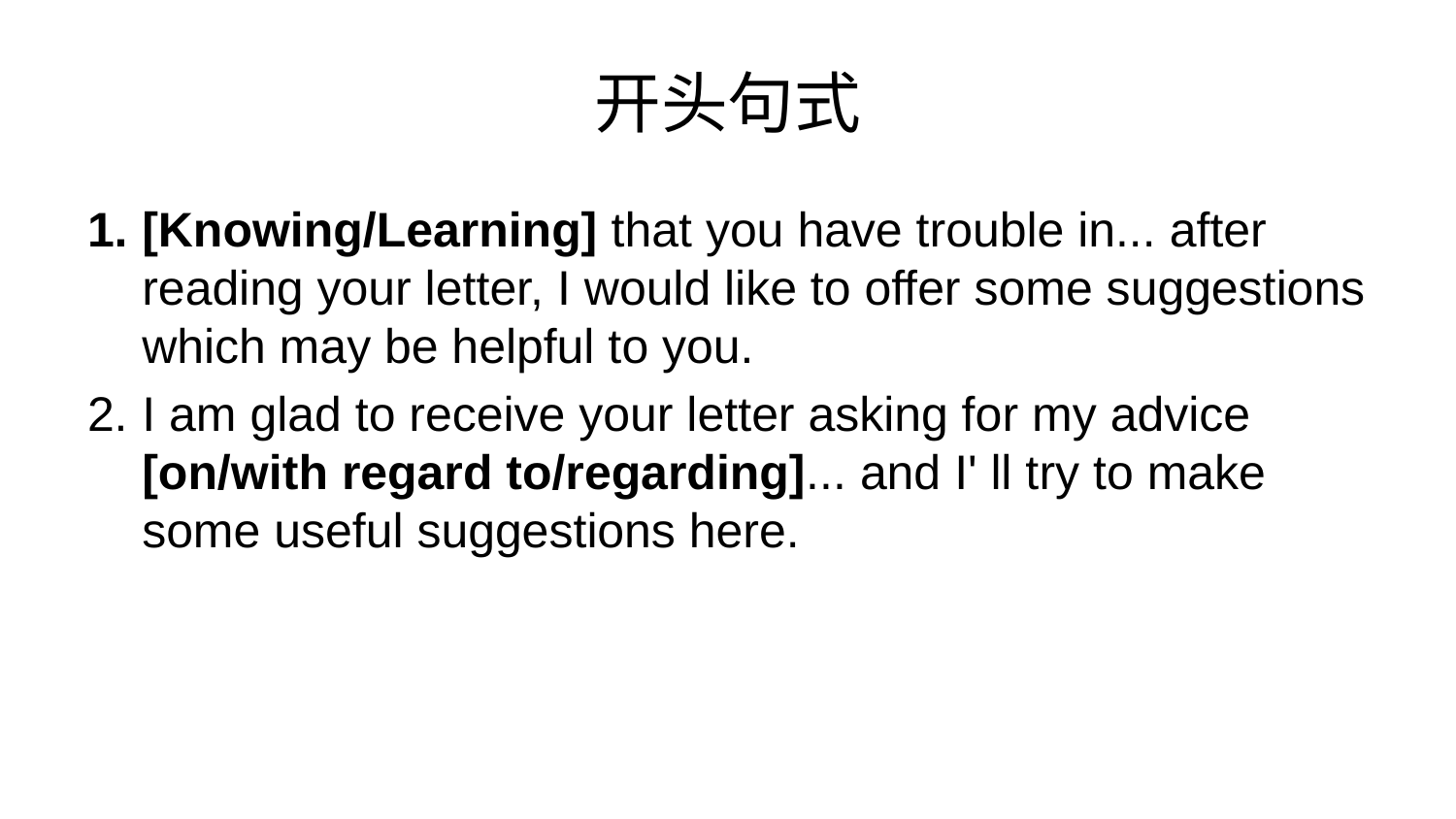

# 开头句式
[Knowing/Learning] that you have trouble in... after reading your letter, I would like to offer some suggestions which may be helpful to you.
I am glad to receive your letter asking for my advice [on/with regard to/regarding]... and I' ll try to make some useful suggestions here.